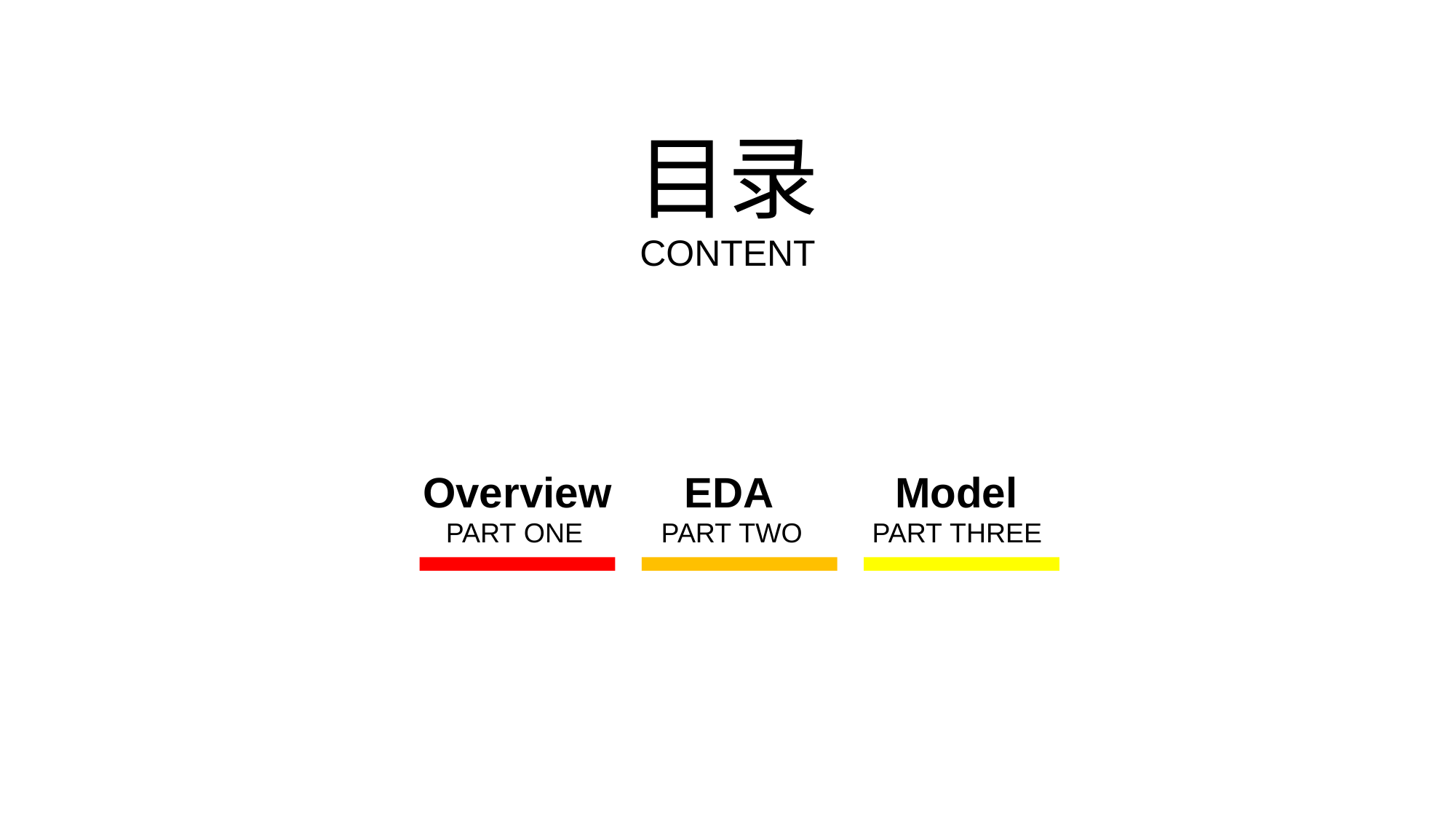

目录
CONTENT
Overview
EDA
Model
PART ONE
PART TWO
PART THREE